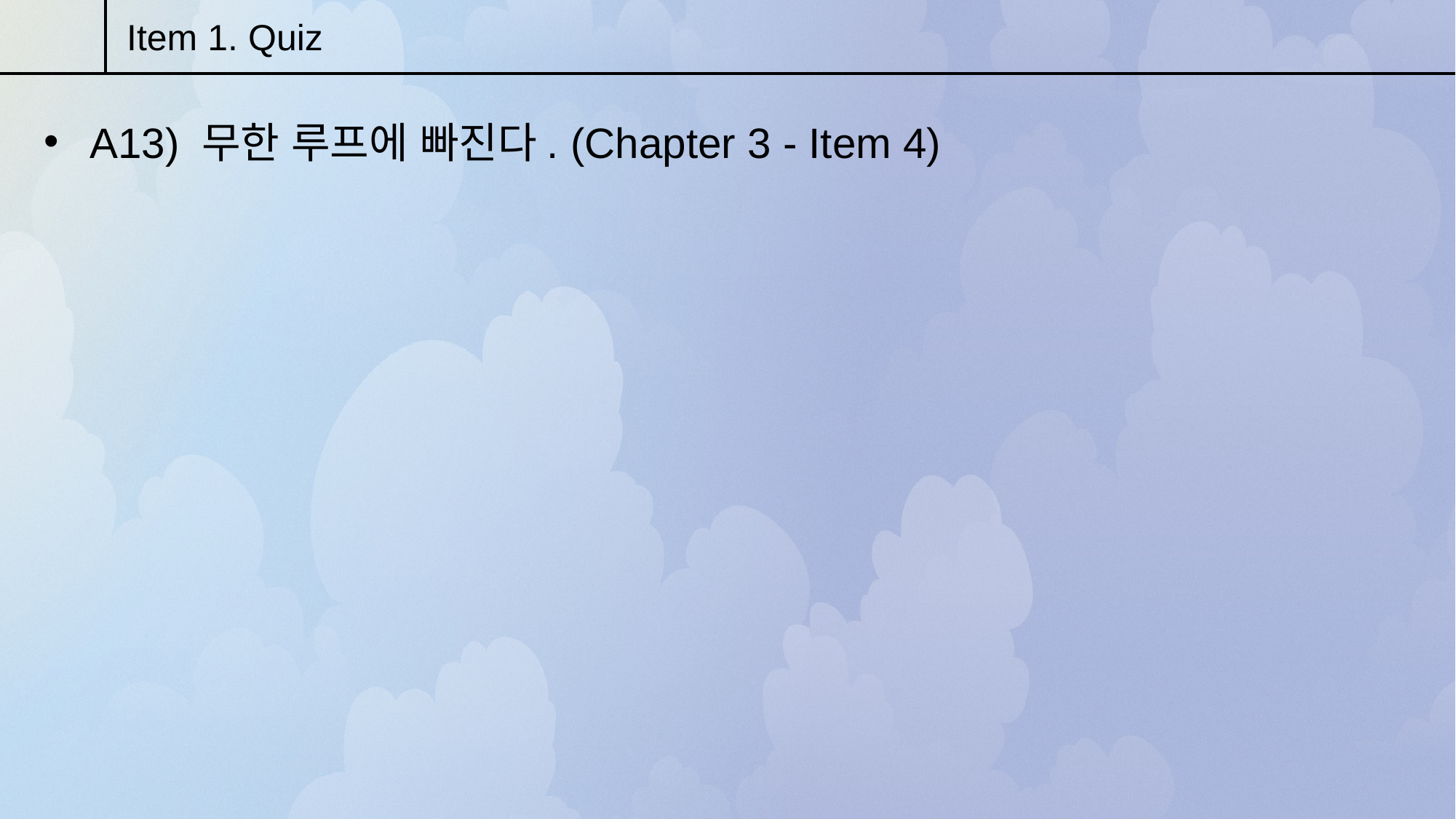

Item 1. Quiz
 A13) 무한 루프에 빠진다. (Chapter 3 - Item 4)